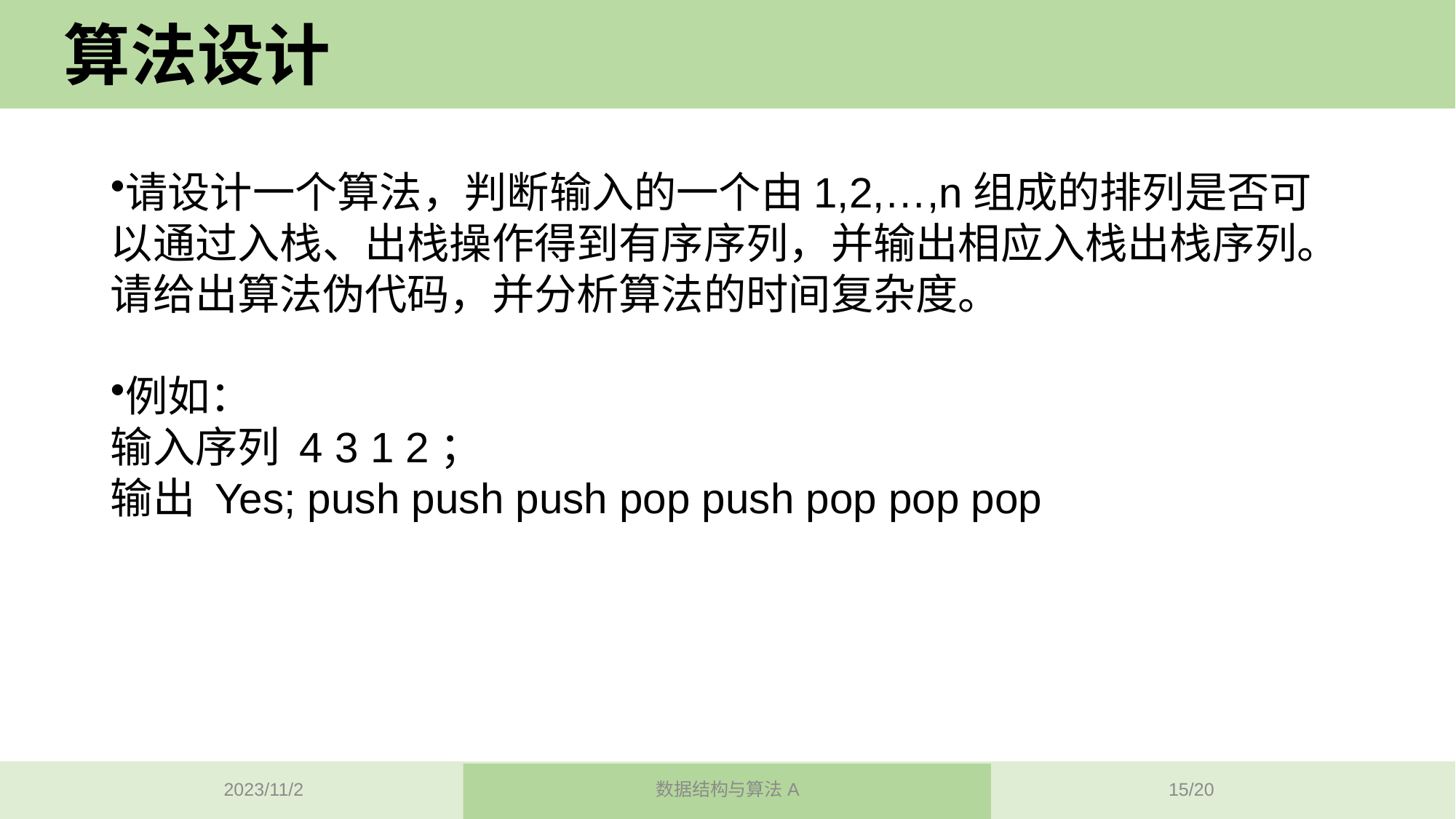

# 算法设计
请设计一个算法，判断输入的一个由1,2,…,n组成的排列是否可以通过入栈、出栈操作得到有序序列，并输出相应入栈出栈序列。请给出算法伪代码，并分析算法的时间复杂度。

例如：
输入序列 4 3 1 2；
输出 Yes; push push push pop push pop pop pop

2023/11/2
数据结构与算法A
15/20